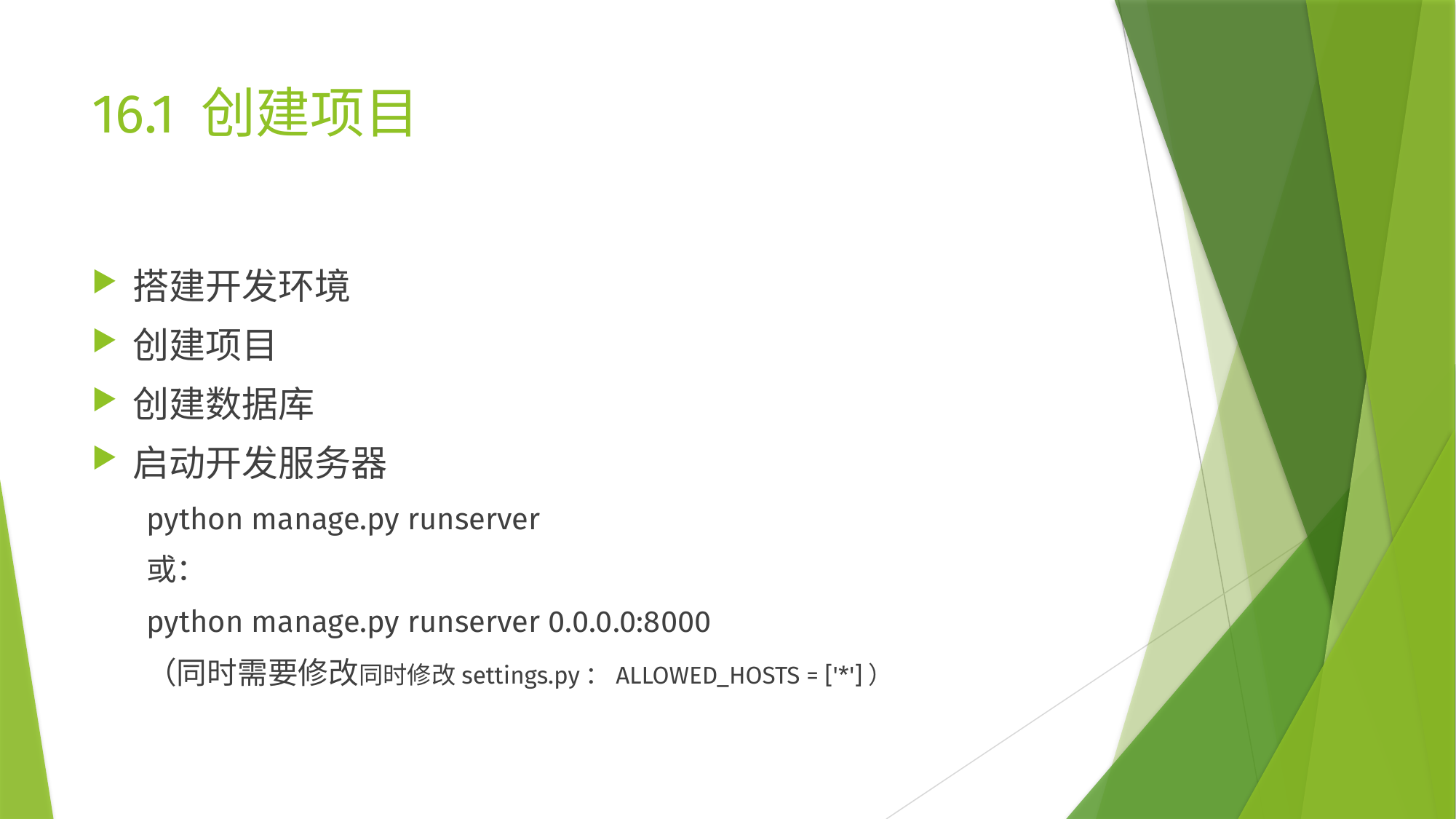

# 16.1	创建项目
搭建开发环境
创建项目
创建数据库
启动开发服务器
python manage.py runserver
或：
python manage.py runserver 0.0.0.0:8000
（同时需要修改同时修改settings.py：ALLOWED_HOSTS = ['*']）